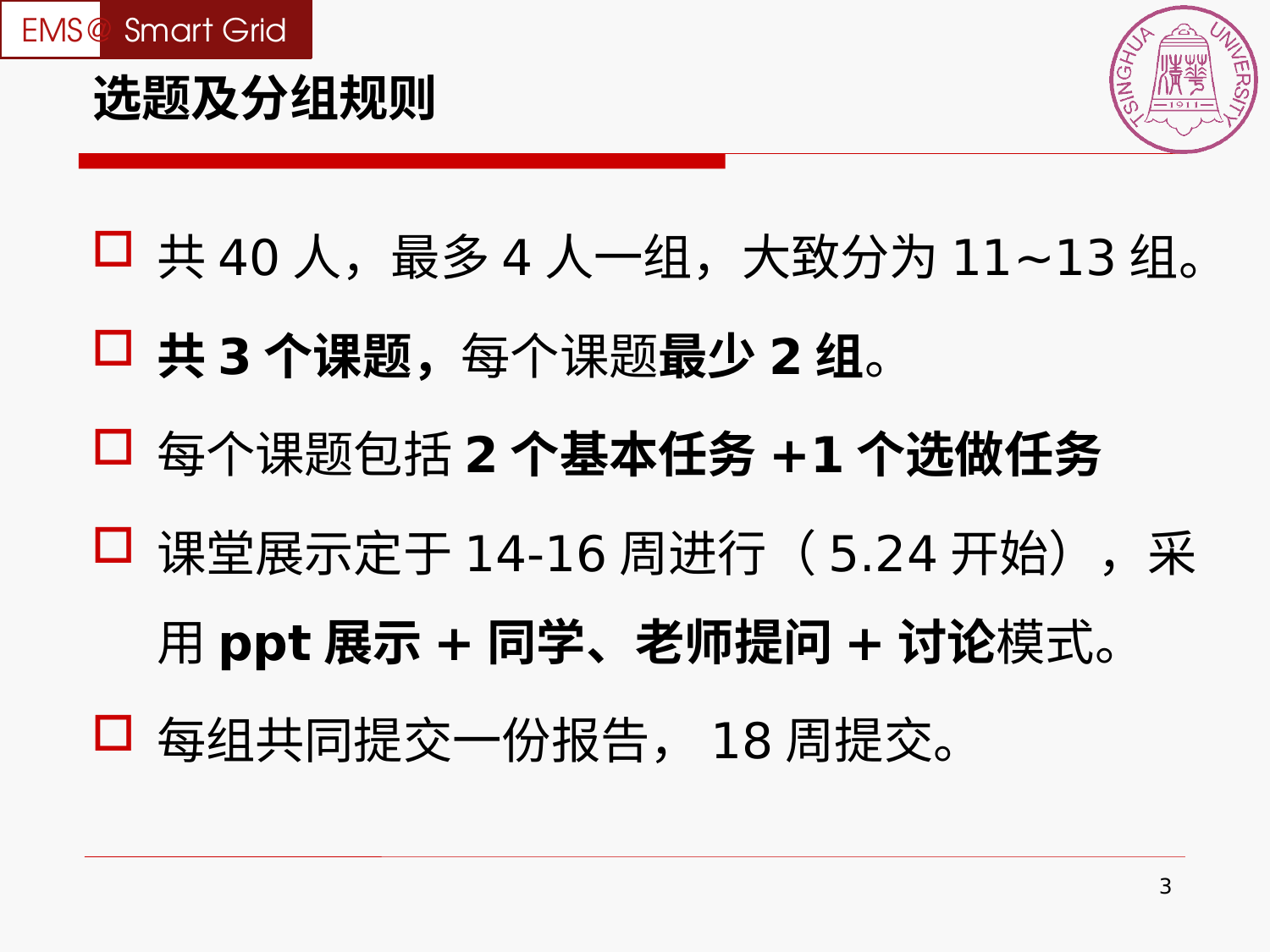

# 选题及分组规则
共40人，最多4人一组，大致分为11~13组。
共3个课题，每个课题最少2组。
每个课题包括2个基本任务+1个选做任务
课堂展示定于14-16周进行（5.24开始），采用ppt展示+同学、老师提问+讨论模式。
每组共同提交一份报告，18周提交。
3